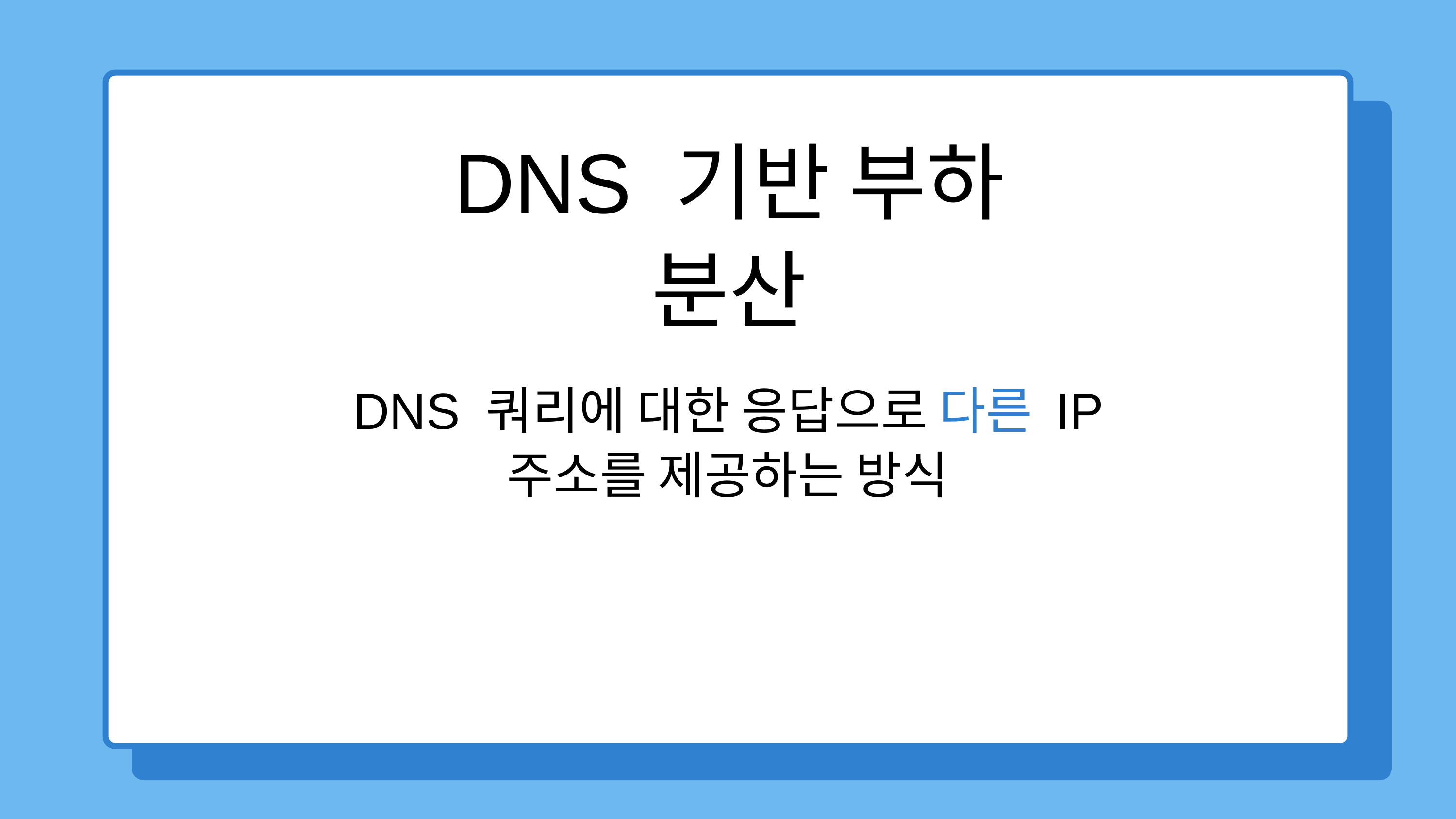

DNS 기반 부하 분산
DNS 쿼리에 대한 응답으로 다른 IP 주소를 제공하는 방식